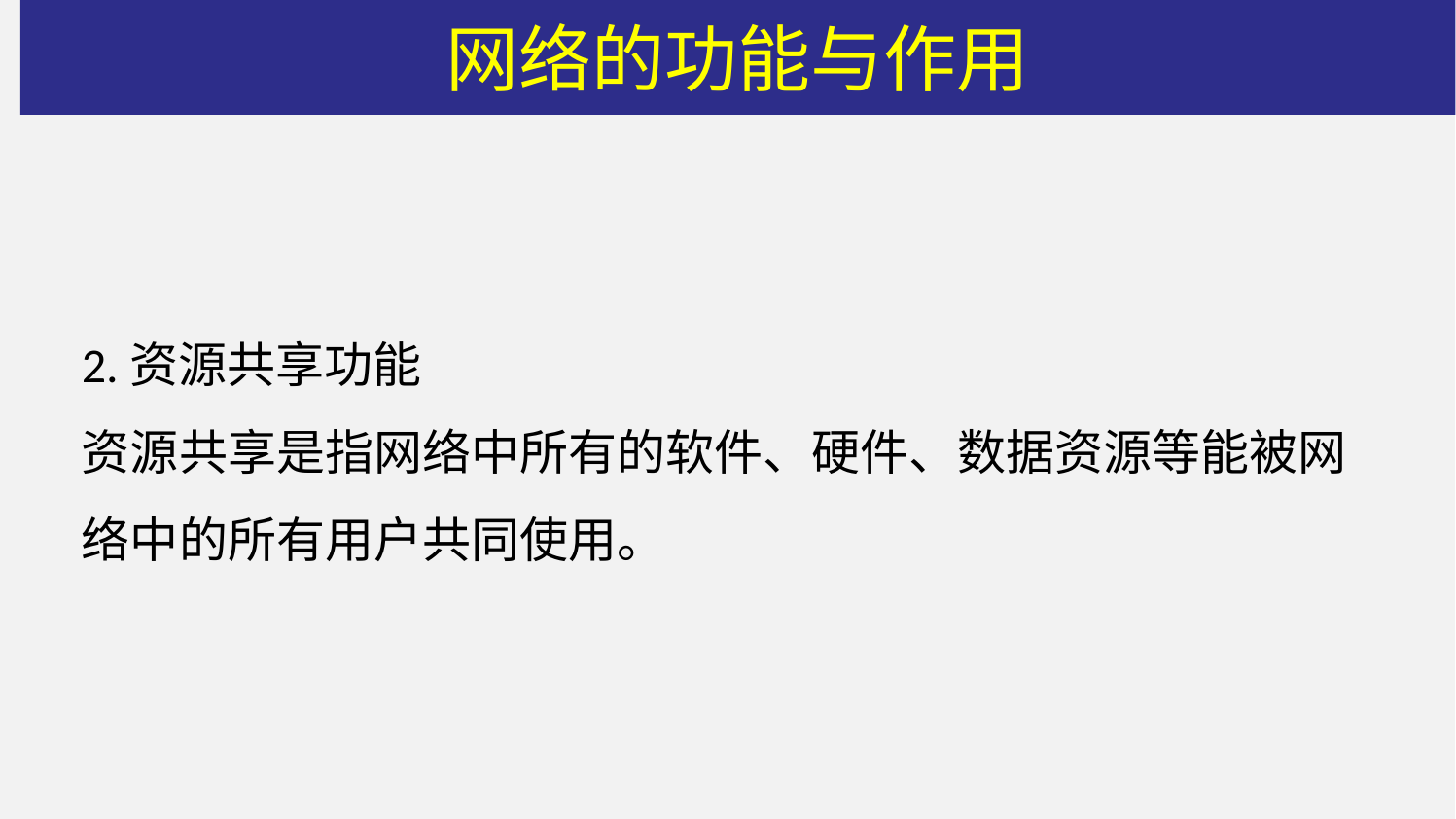

# 网络的功能与作用
2.资源共享功能
资源共享是指网络中所有的软件、硬件、数据资源等能被网络中的所有用户共同使用。